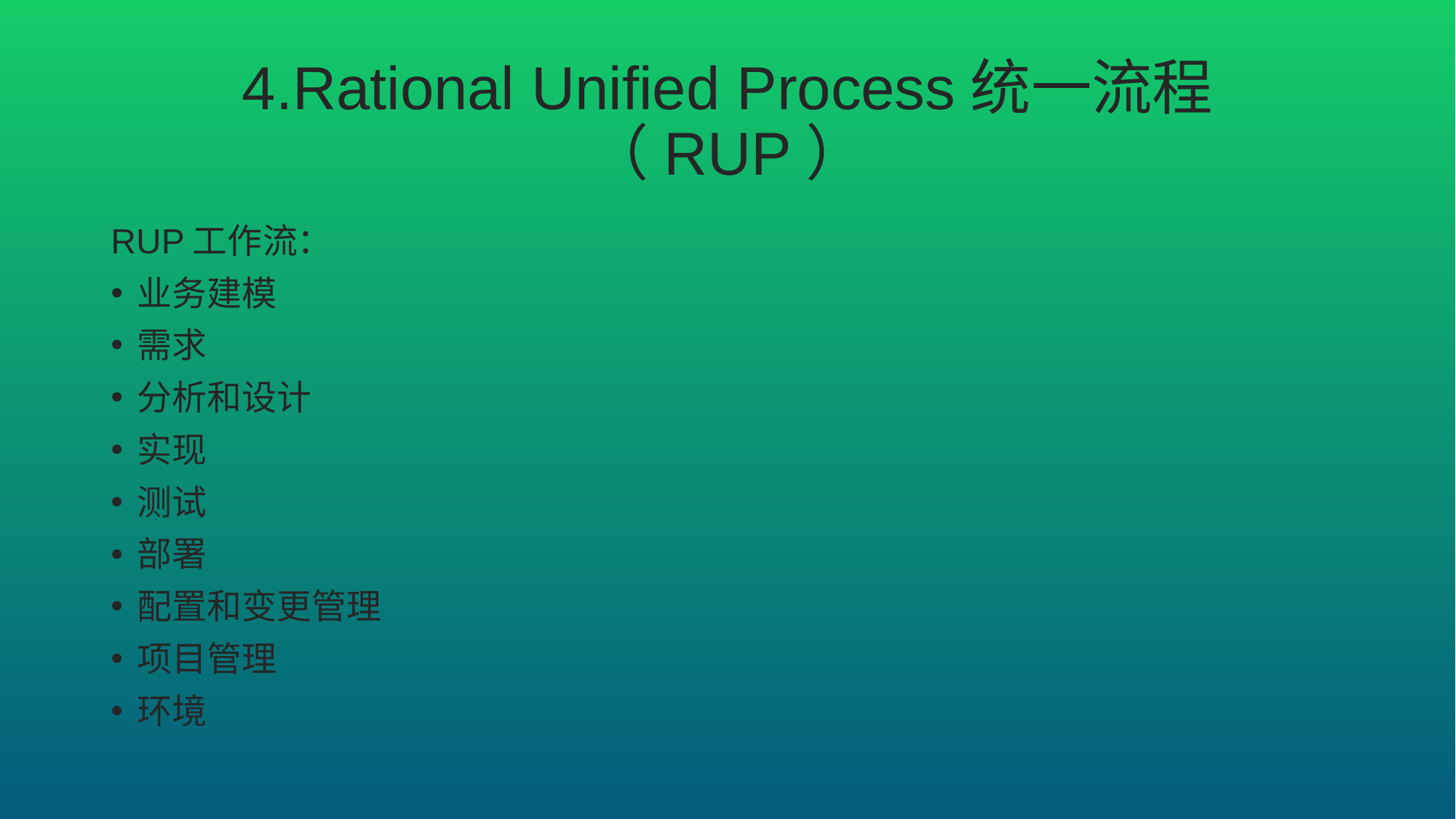

# 4.Rational Unified Process统一流程（RUP）
RUP工作流：
业务建模
需求
分析和设计
实现
测试
部署
配置和变更管理
项目管理
环境